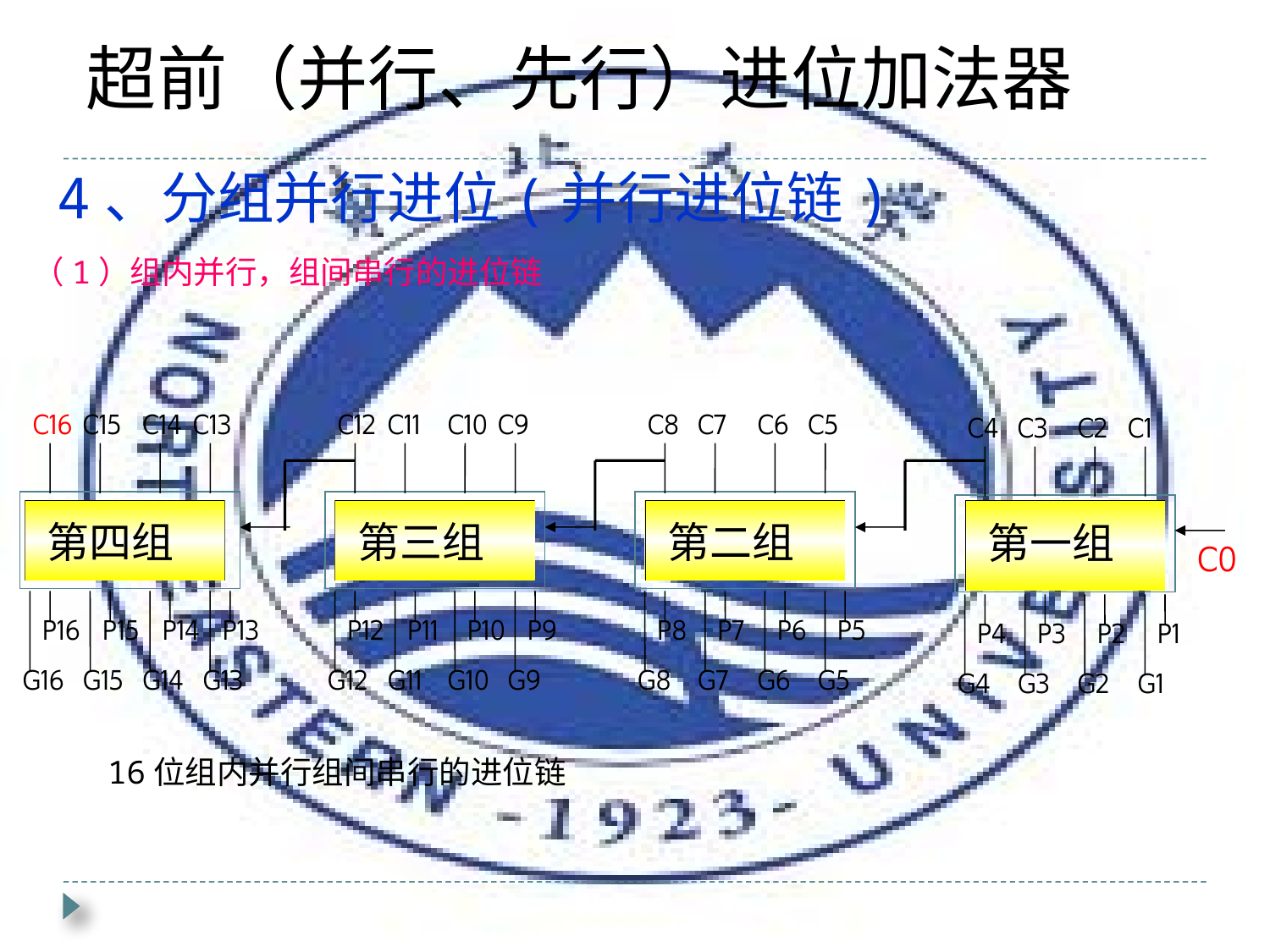

超前（并行、先行）进位加法器
4、分组并行进位(并行进位链)
（1）组内并行，组间串行的进位链
C16
C15
C14
C13

并行进位
网络

P16
P15
P14
P13
G16
G15
G14
G13
C12
C11
C10
C9

并行进位
网络

P12
P11
P10
P9
G12
G11
G10
G9
C8
C7
C6
C5

并行进位
网络

P8
P7
P6
P5
G8
G7
G6
G5
C4
C3
C2
C1

并行进位
网络

C0

P4
P3
P2
P1
G4
G3
G2
G1

第四组

第三组

第二组

第一组
16位组内并行组间串行的进位链